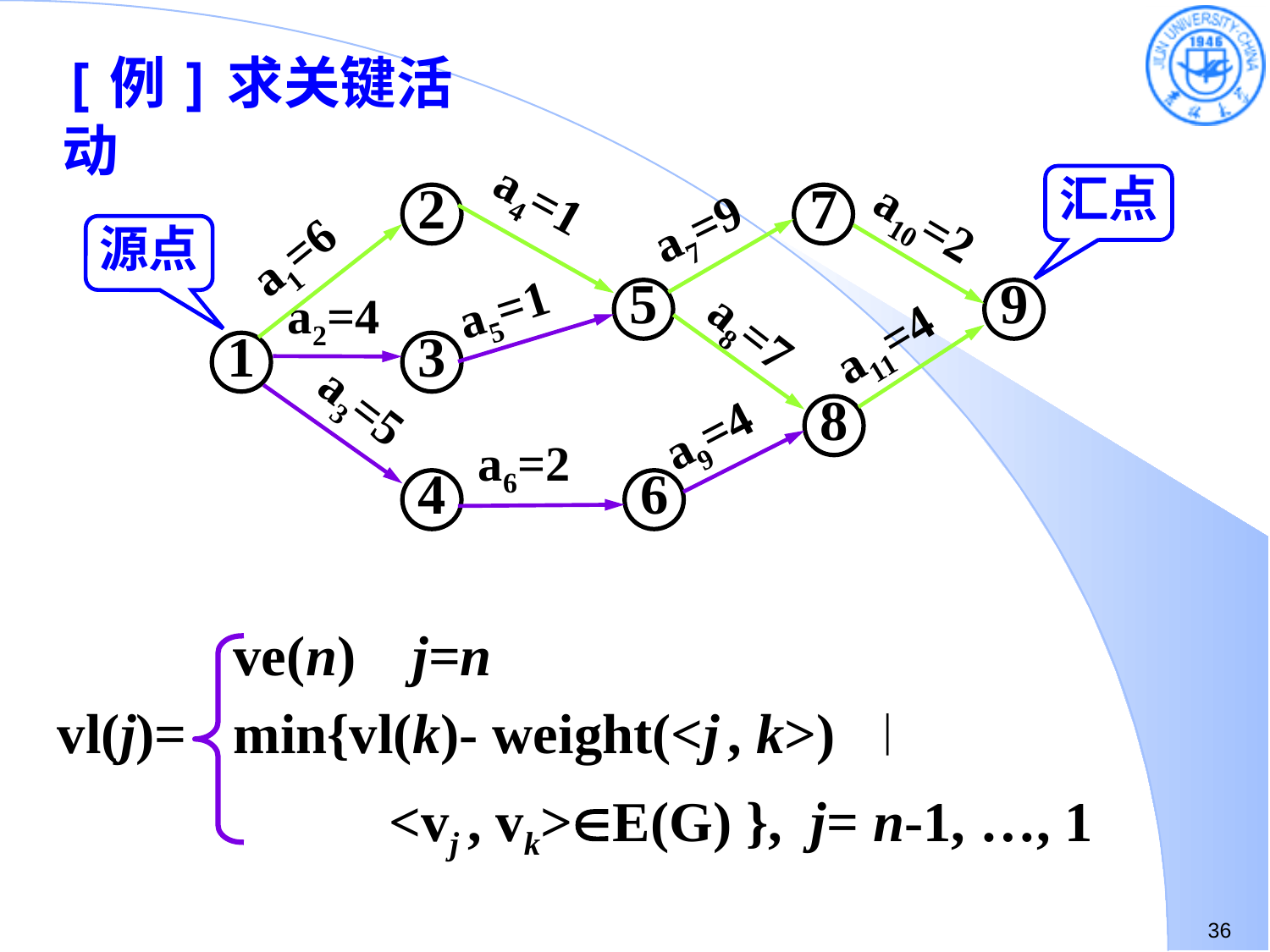

[例]求关键活动
汇点

2

7

a7=9
a4=1
a10=2

a1=6
源点

5

9

a5=1
a2=4
a11=4
1

3

a8=7

8

a9=4

a3=5
a6=2

4

6

ve(n)    j=n
min{vl(k)- weight(<j , k>) ︱
           <vj , vk>∈E(G) },  j= n-1, …, 1

vl(j)=